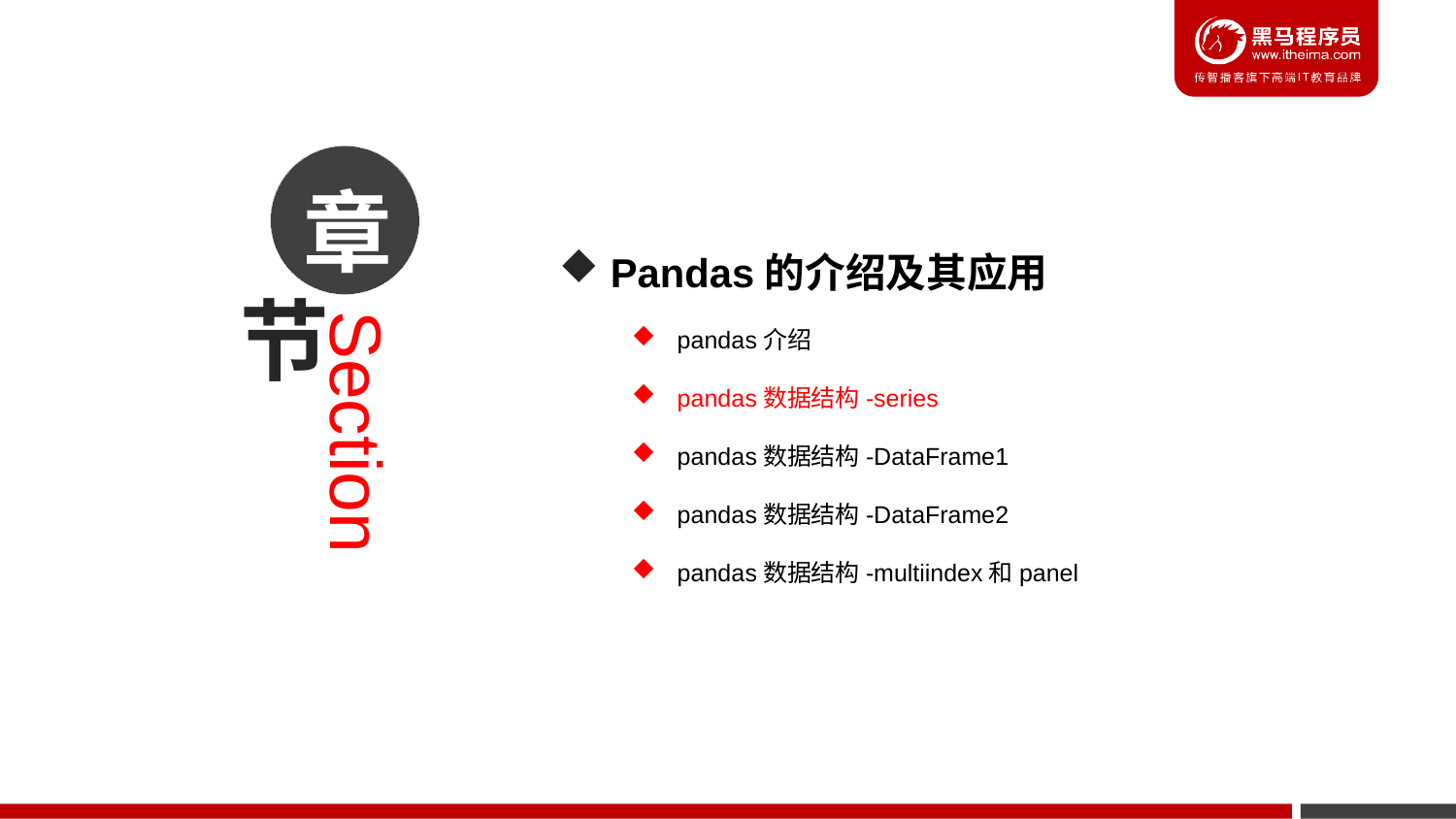

章
 Pandas的介绍及其应用
pandas介绍
pandas数据结构-series
pandas数据结构-DataFrame1
pandas数据结构-DataFrame2
pandas数据结构-multiindex和panel
节
Section